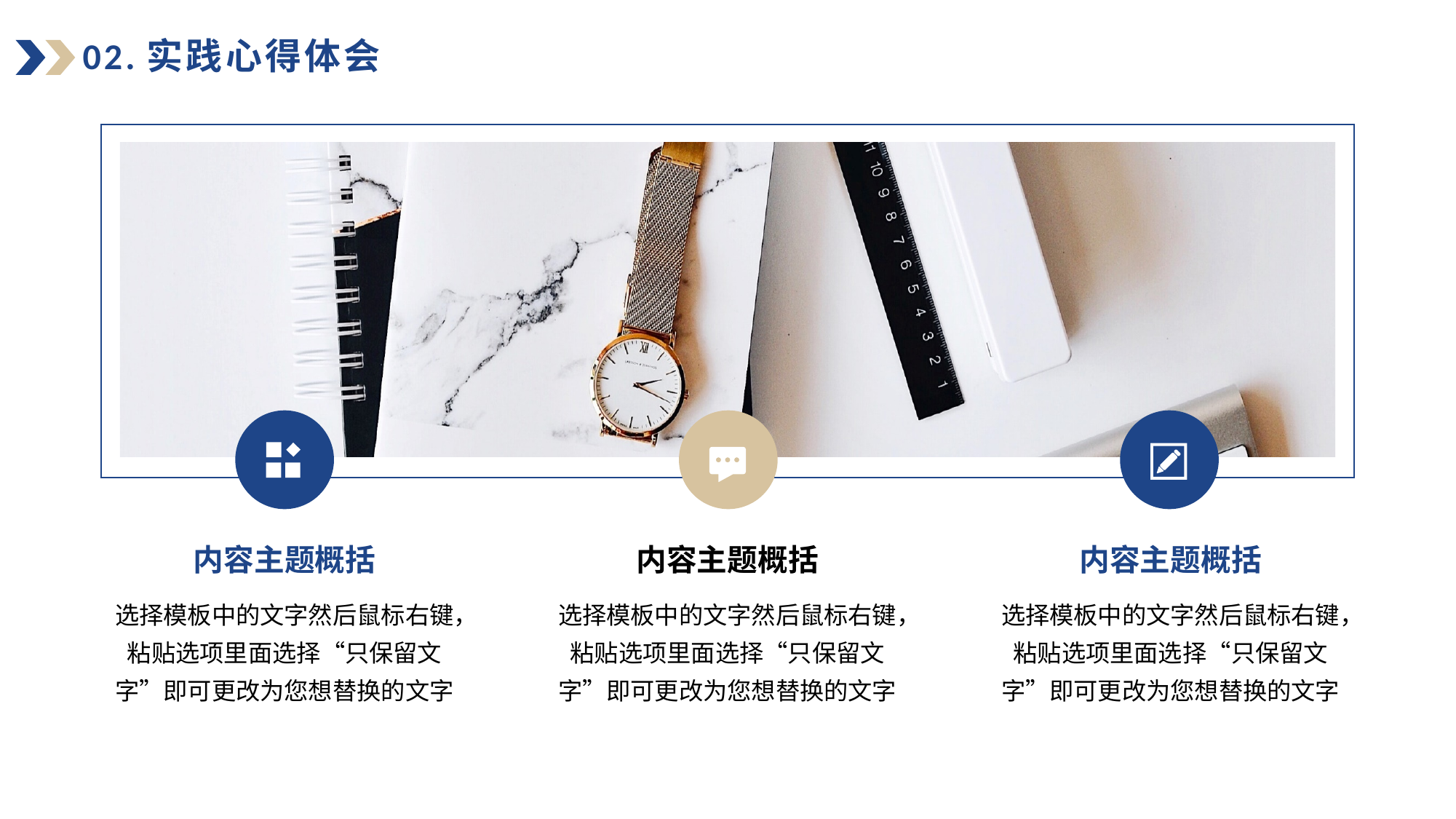

# 02.实践心得体会

内容主题概括
内容主题概括
内容主题概括
选择模板中的文字然后鼠标右键，粘贴选项里面选择“只保留文字”即可更改为您想替换的文字
选择模板中的文字然后鼠标右键，粘贴选项里面选择“只保留文字”即可更改为您想替换的文字
选择模板中的文字然后鼠标右键，粘贴选项里面选择“只保留文字”即可更改为您想替换的文字